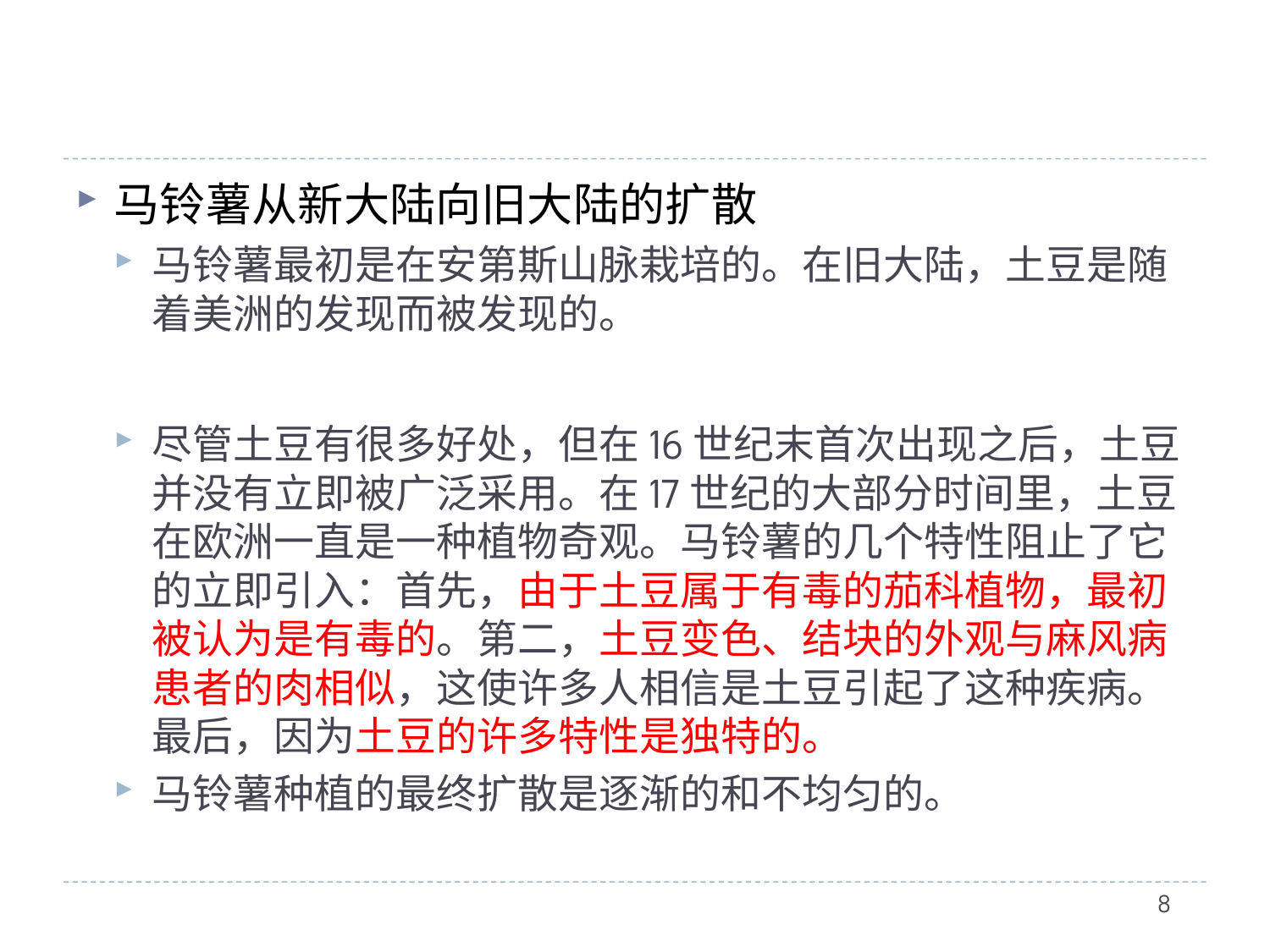

马铃薯从新大陆向旧大陆的扩散
马铃薯最初是在安第斯山脉栽培的。在旧大陆，土豆是随着美洲的发现而被发现的。

尽管土豆有很多好处，但在16世纪末首次出现之后，土豆并没有立即被广泛采用。在17世纪的大部分时间里，土豆在欧洲一直是一种植物奇观。马铃薯的几个特性阻止了它的立即引入：首先，由于土豆属于有毒的茄科植物，最初被认为是有毒的。第二，土豆变色、结块的外观与麻风病患者的肉相似，这使许多人相信是土豆引起了这种疾病。最后，因为土豆的许多特性是独特的。
马铃薯种植的最终扩散是逐渐的和不均匀的。
8